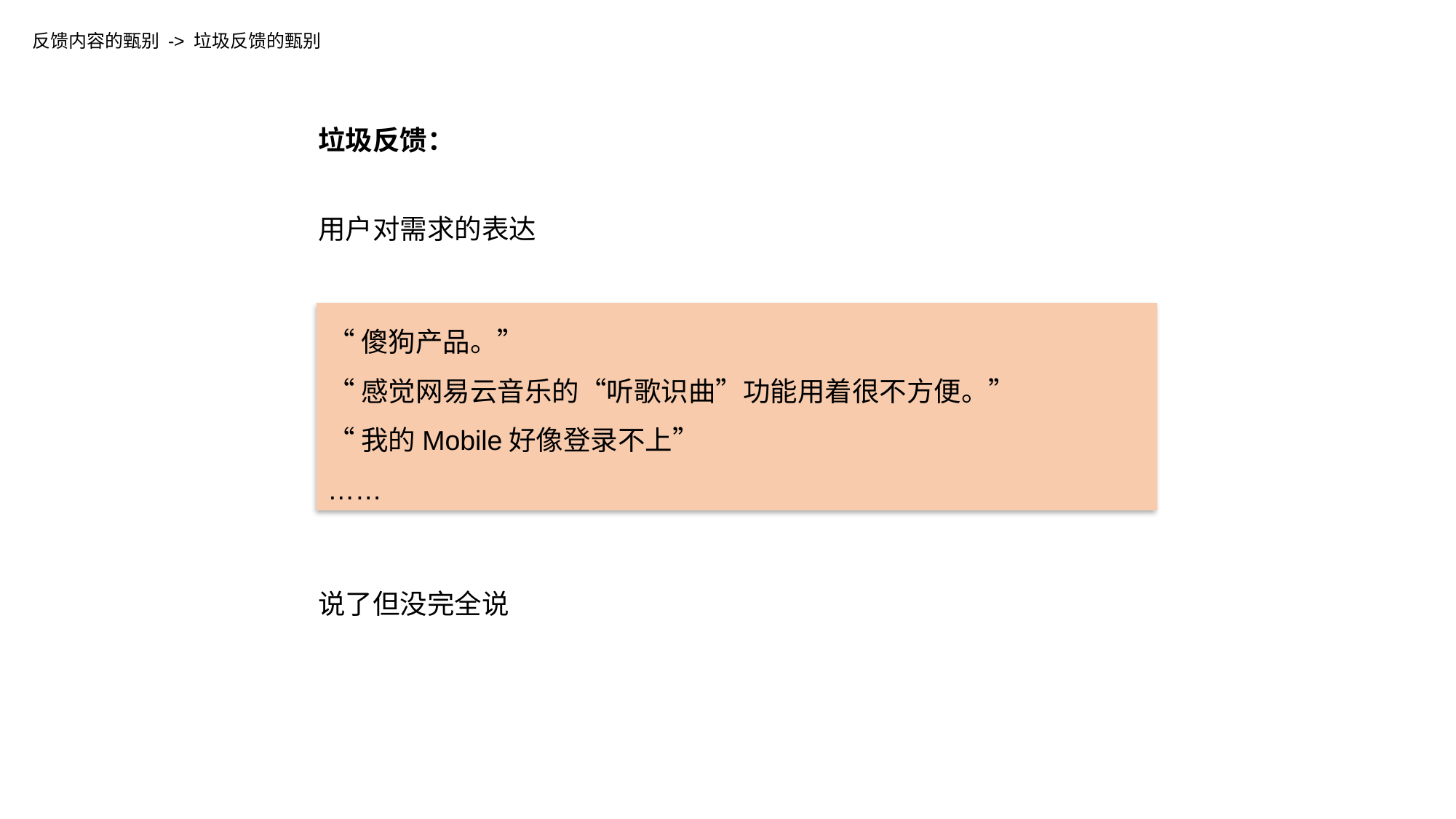

反馈内容的甄别 -> 垃圾反馈的甄别
垃圾反馈：
用户对需求的表达
“傻狗产品。”
“感觉网易云音乐的“听歌识曲”功能用着很不方便。”
“我的Mobile好像登录不上”
……
说了但没完全说